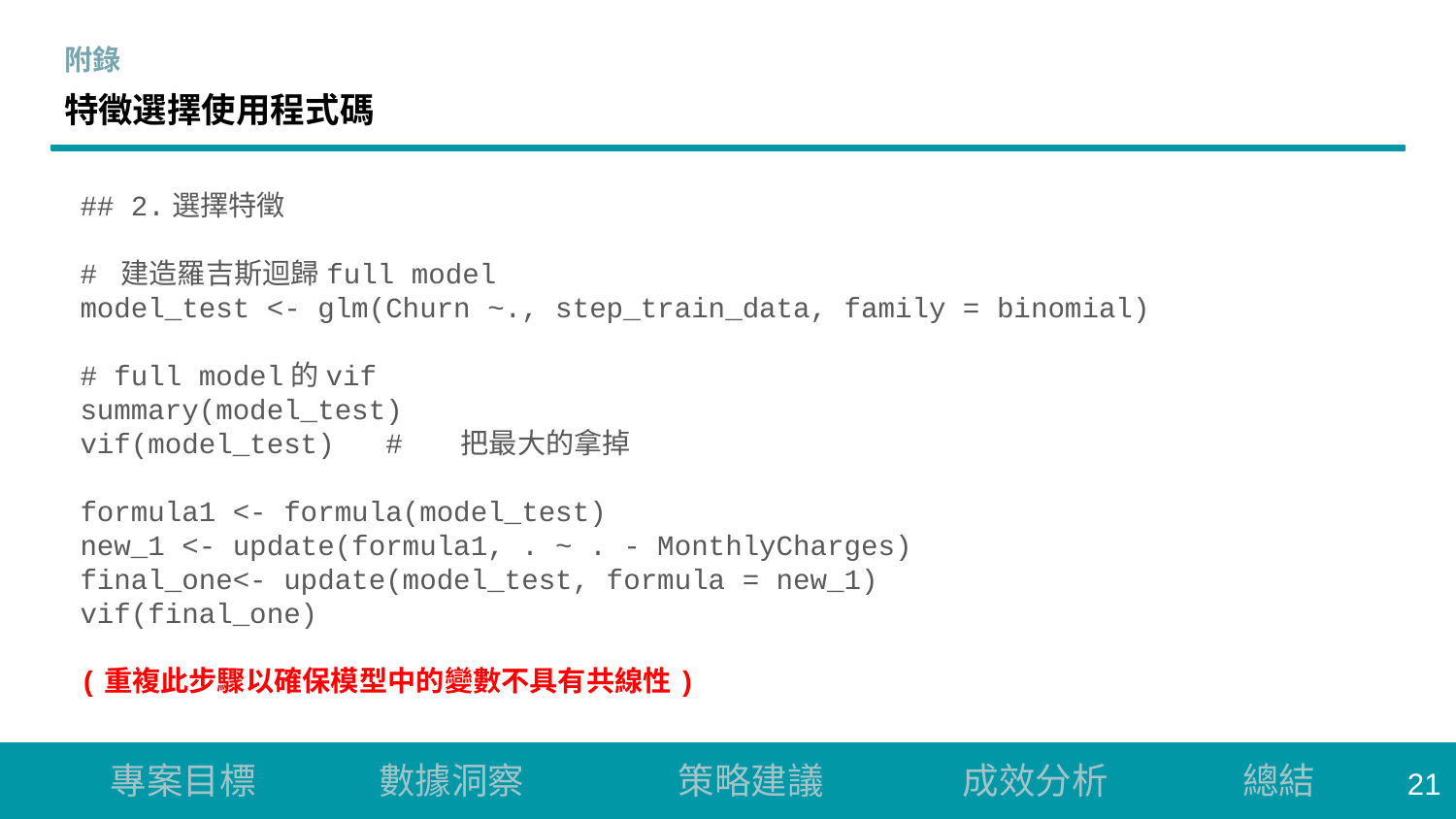

附錄
# 特徵選擇使用程式碼

## 2.選擇特徵

# 建造羅吉斯迴歸full model
model_test <- glm(Churn ~., step_train_data, family = binomial)

# full model的vif
summary(model_test)
vif(model_test)   #   把最大的拿掉

formula1 <- formula(model_test)
new_1 <- update(formula1, . ~ . - MonthlyCharges)
final_one<- update(model_test, formula = new_1)
vif(final_one)

(重複此步驟以確保模型中的變數不具有共線性)

30
專案目標

數據洞察
解決方案
成效分析
結論
4
專案目標
Recap

數據洞察
解決方案
成效分析
4
專案目標
總結

數據洞察
策略建議
成效分析
21